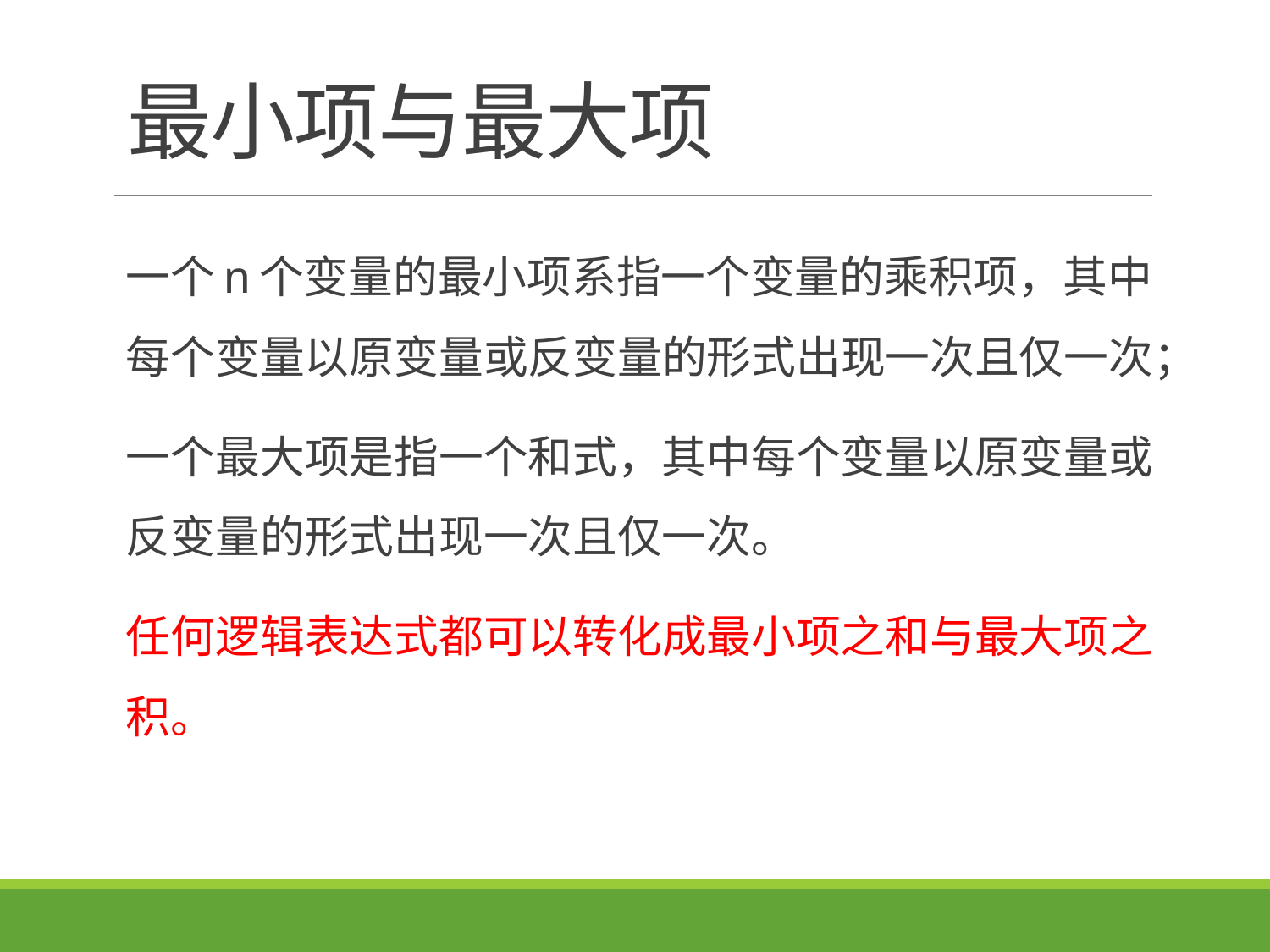

# 最小项与最大项
一个n个变量的最小项系指一个变量的乘积项，其中每个变量以原变量或反变量的形式出现一次且仅一次；
一个最大项是指一个和式，其中每个变量以原变量或反变量的形式出现一次且仅一次。
任何逻辑表达式都可以转化成最小项之和与最大项之积。